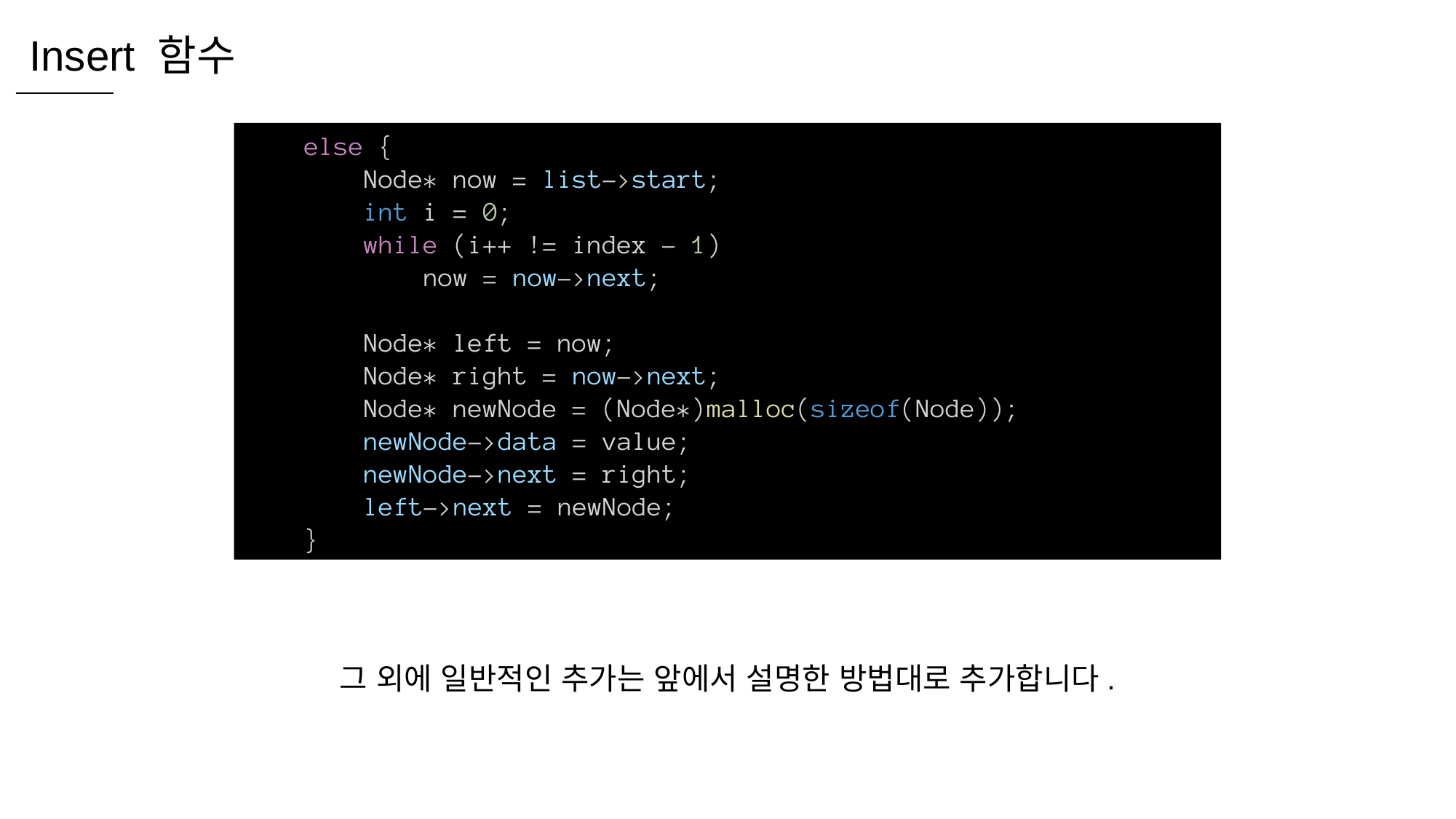

Insert 함수
    else {
        Node* now = list->start;
        int i = 0;
        while (i++ != index - 1)
            now = now->next;
        Node* left = now;
        Node* right = now->next;
        Node* newNode = (Node*)malloc(sizeof(Node));
        newNode->data = value;
        newNode->next = right;
        left->next = newNode;
    }
그 외에 일반적인 추가는 앞에서 설명한 방법대로 추가합니다.